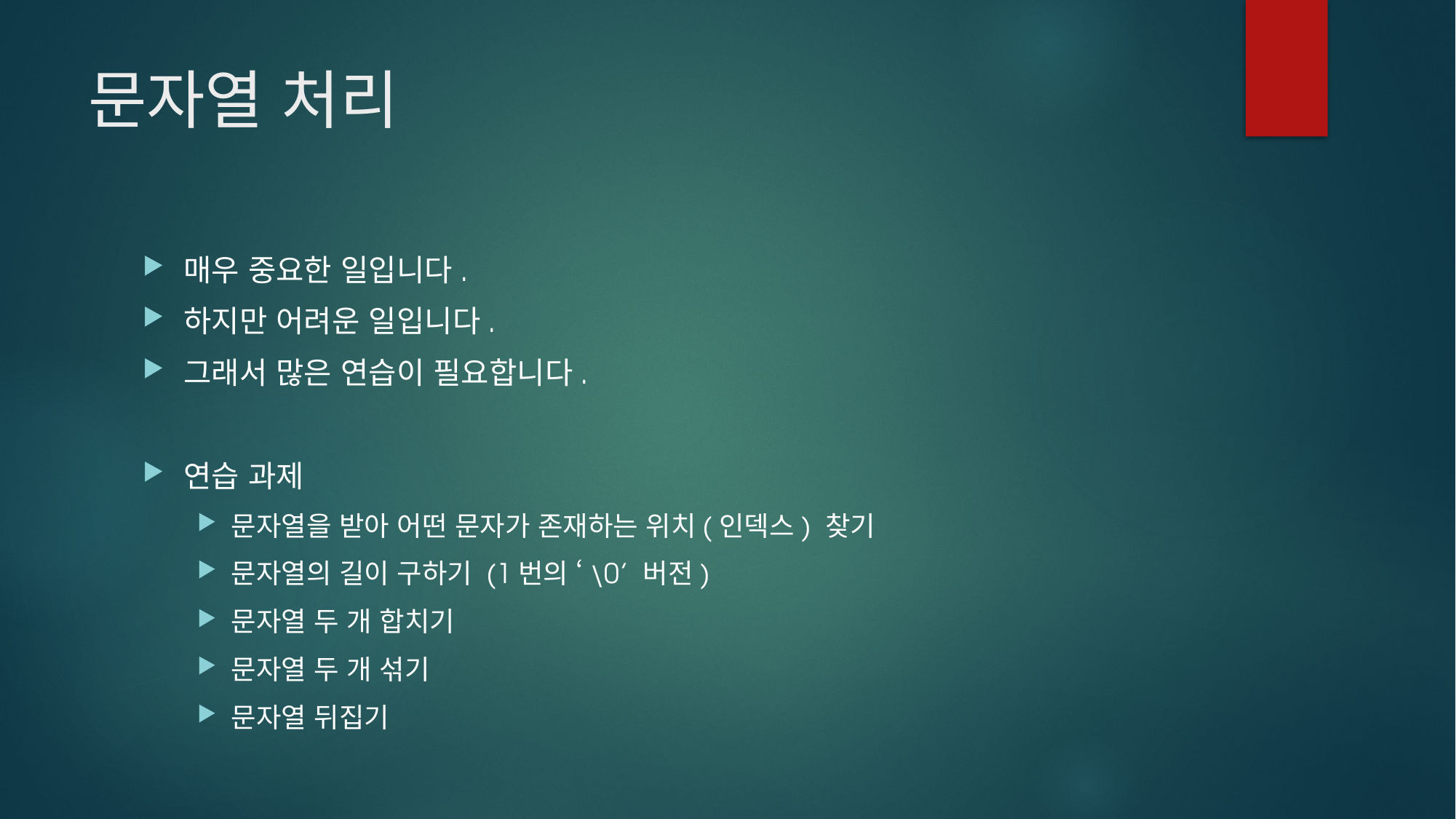

# 문자열 처리
매우 중요한 일입니다.
하지만 어려운 일입니다.
그래서 많은 연습이 필요합니다.

연습 과제
문자열을 받아 어떤 문자가 존재하는 위치(인덱스) 찾기
문자열의 길이 구하기 (1번의 ‘\0’ 버전)
문자열 두 개 합치기
문자열 두 개 섞기
문자열 뒤집기